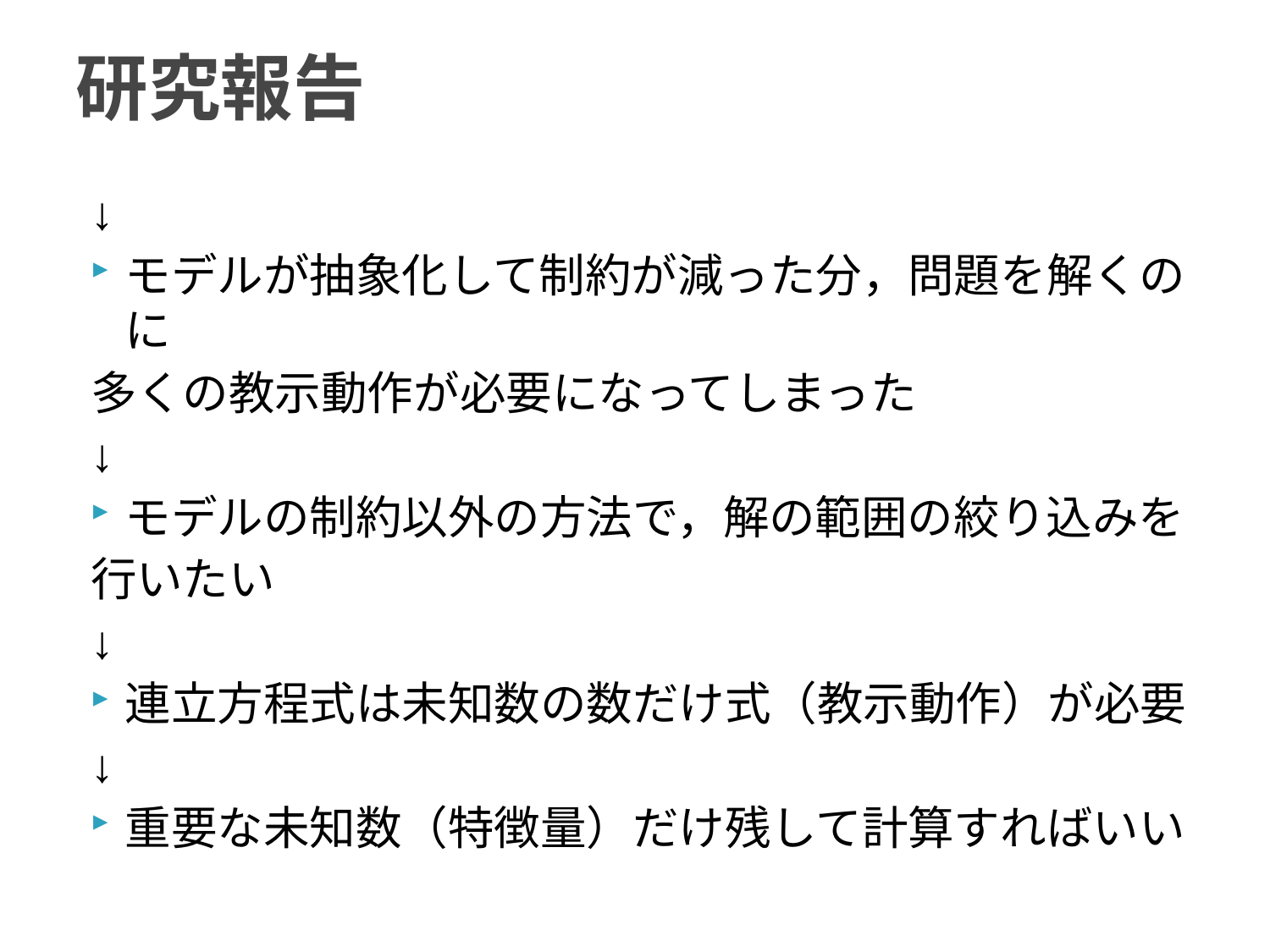

# 研究報告
↓
モデルが抽象化して制約が減った分，問題を解くのに
	多くの教示動作が必要になってしまった
↓
モデルの制約以外の方法で，解の範囲の絞り込みを
	行いたい
↓
連立方程式は未知数の数だけ式（教示動作）が必要
↓
重要な未知数（特徴量）だけ残して計算すればいい